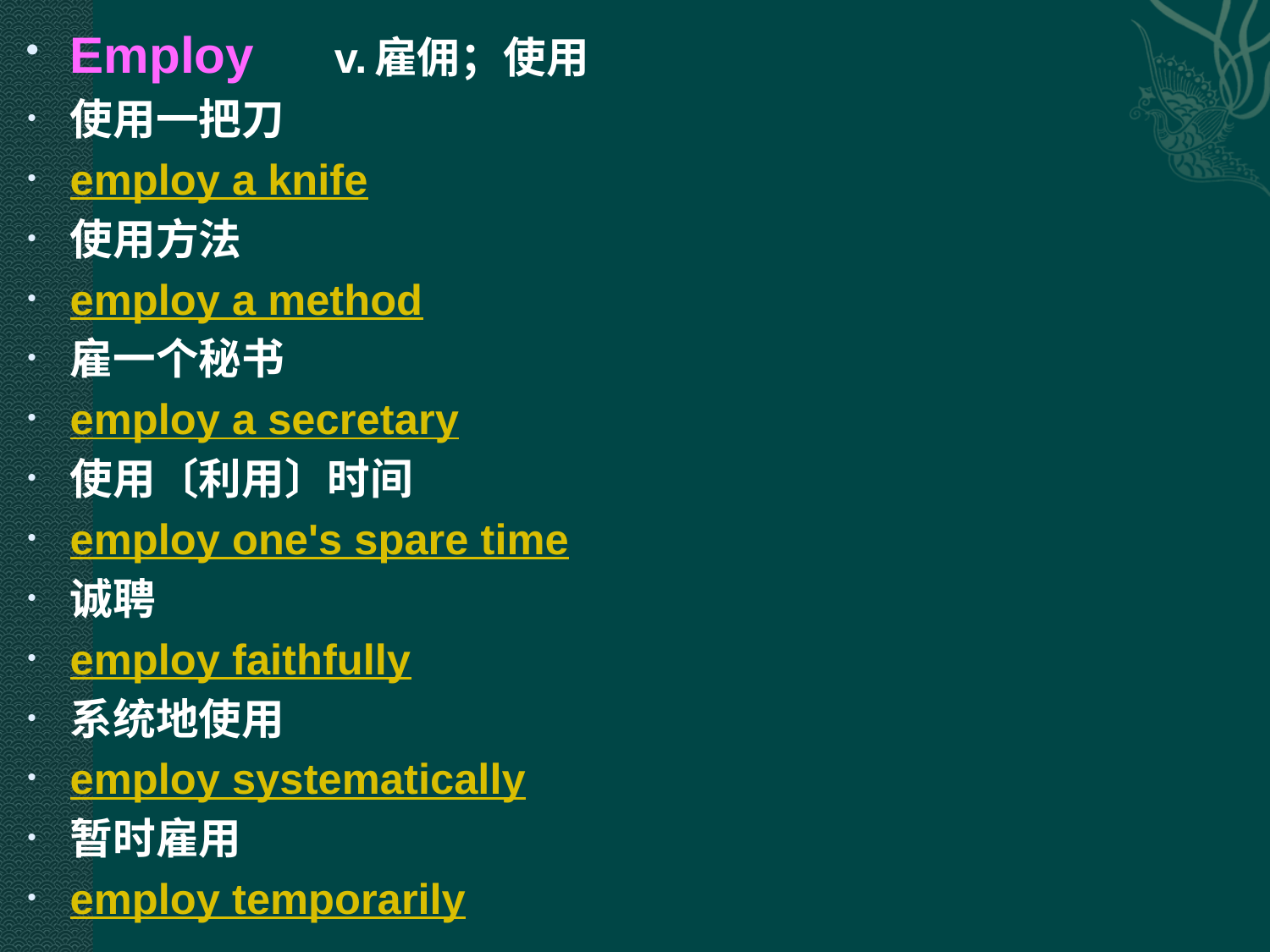

Employ 　 v.雇佣；使用
使用一把刀
employ a knife
使用方法
employ a method
雇一个秘书
employ a secretary
使用〔利用〕时间
employ one's spare time
诚聘
employ faithfully
系统地使用
employ systematically
暂时雇用
employ temporarily